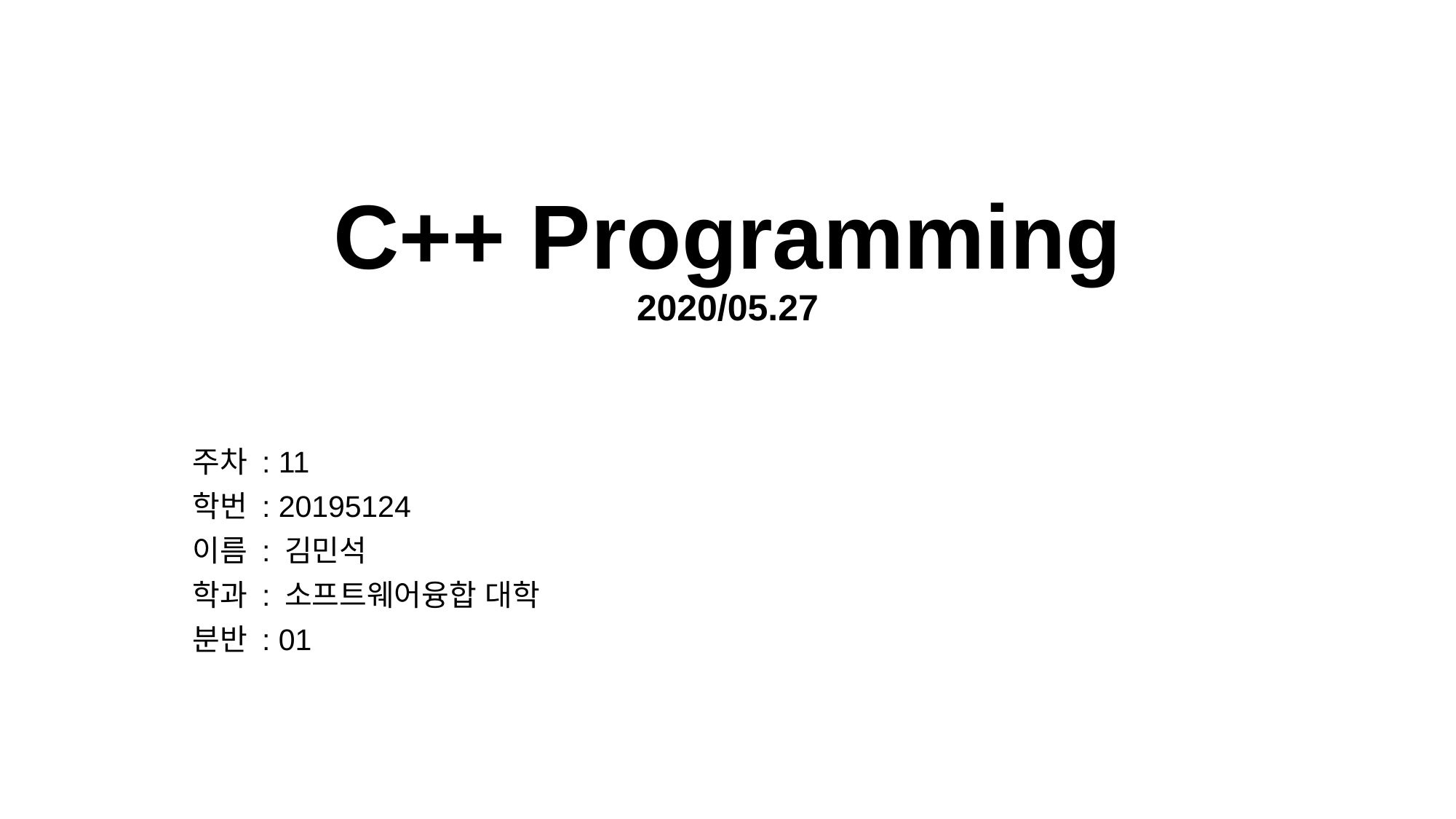

# C++ Programming 2020/05.27
주차 : 11
학번 : 20195124
이름 : 김민석
학과 : 소프트웨어융합 대학
분반 : 01